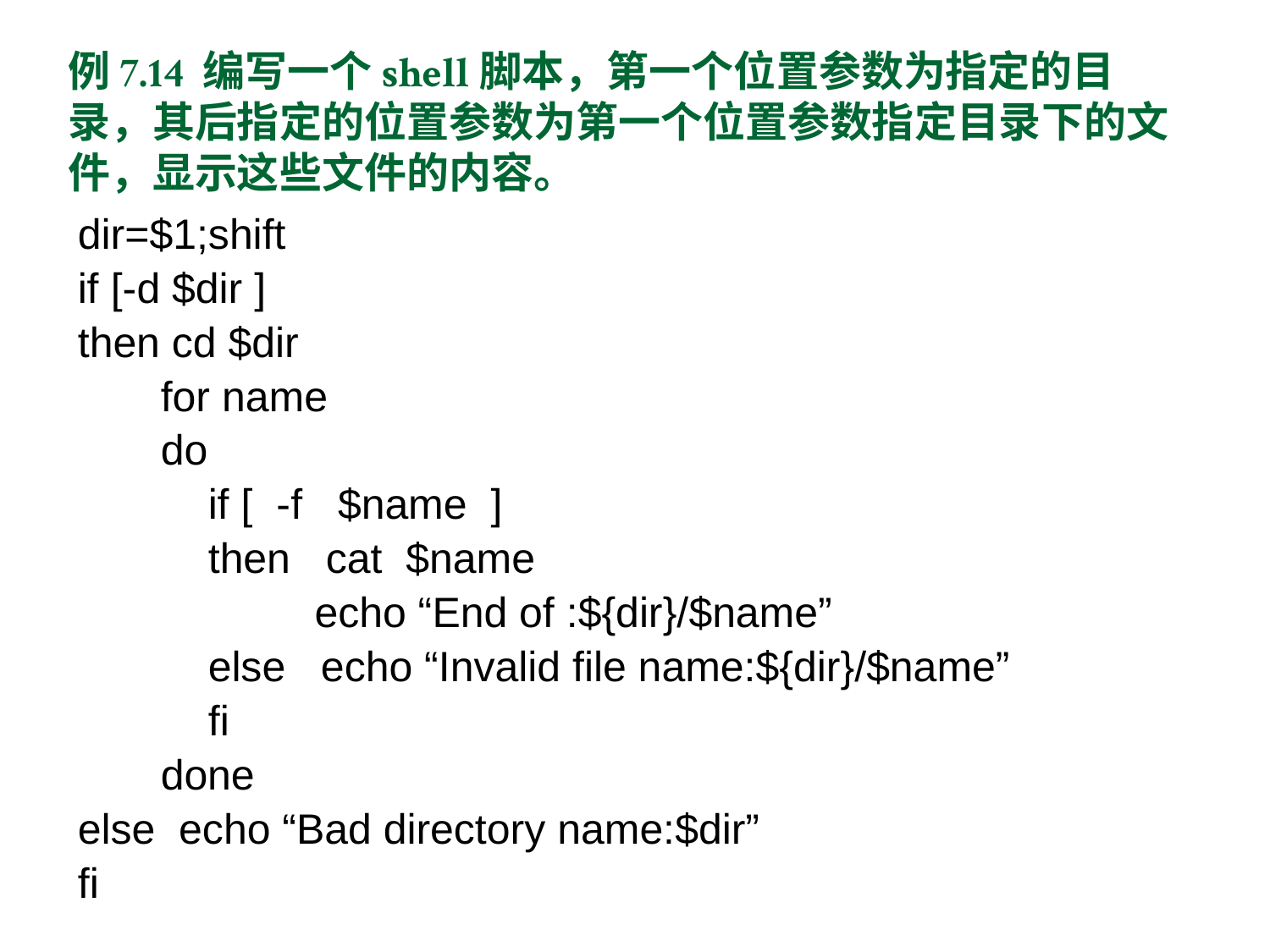

# 例7.14 编写一个shell脚本，第一个位置参数为指定的目录，其后指定的位置参数为第一个位置参数指定目录下的文件，显示这些文件的内容。
dir=$1;shift
if [-d $dir ]
then cd $dir
       for name
       do
           if [  -f   $name  ]
           then   cat  $name
                    echo “End of :${dir}/$name”
           else   echo “Invalid file name:${dir}/$name”
           fi
       done
else  echo “Bad directory name:$dir”
fi